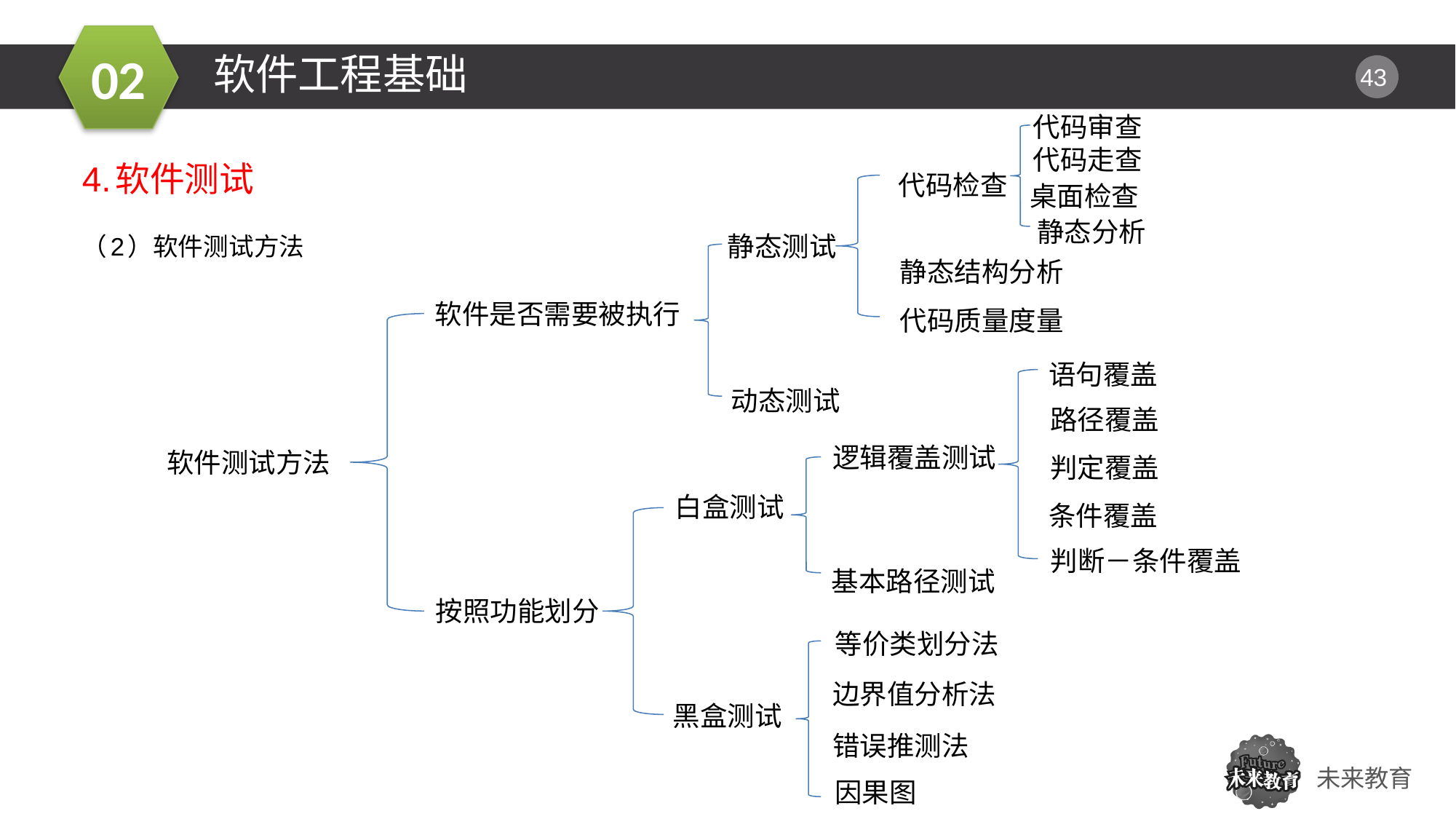

软件工程基础
代码审查

代码走查
4.软件测试

（2）软件测试方法

代码检查
桌面检查

01
静态分析
静态测试

静态结构分析
软件是否需要被执行
代码质量度量

语句覆盖

动态测试
路径覆盖
逻辑覆盖测试
软件测试方法
判定覆盖

白盒测试
条件覆盖

判断－条件覆盖
基本路径测试
按照功能划分
等价类划分法

边界值分析法
黑盒测试
错误推测法
因果图